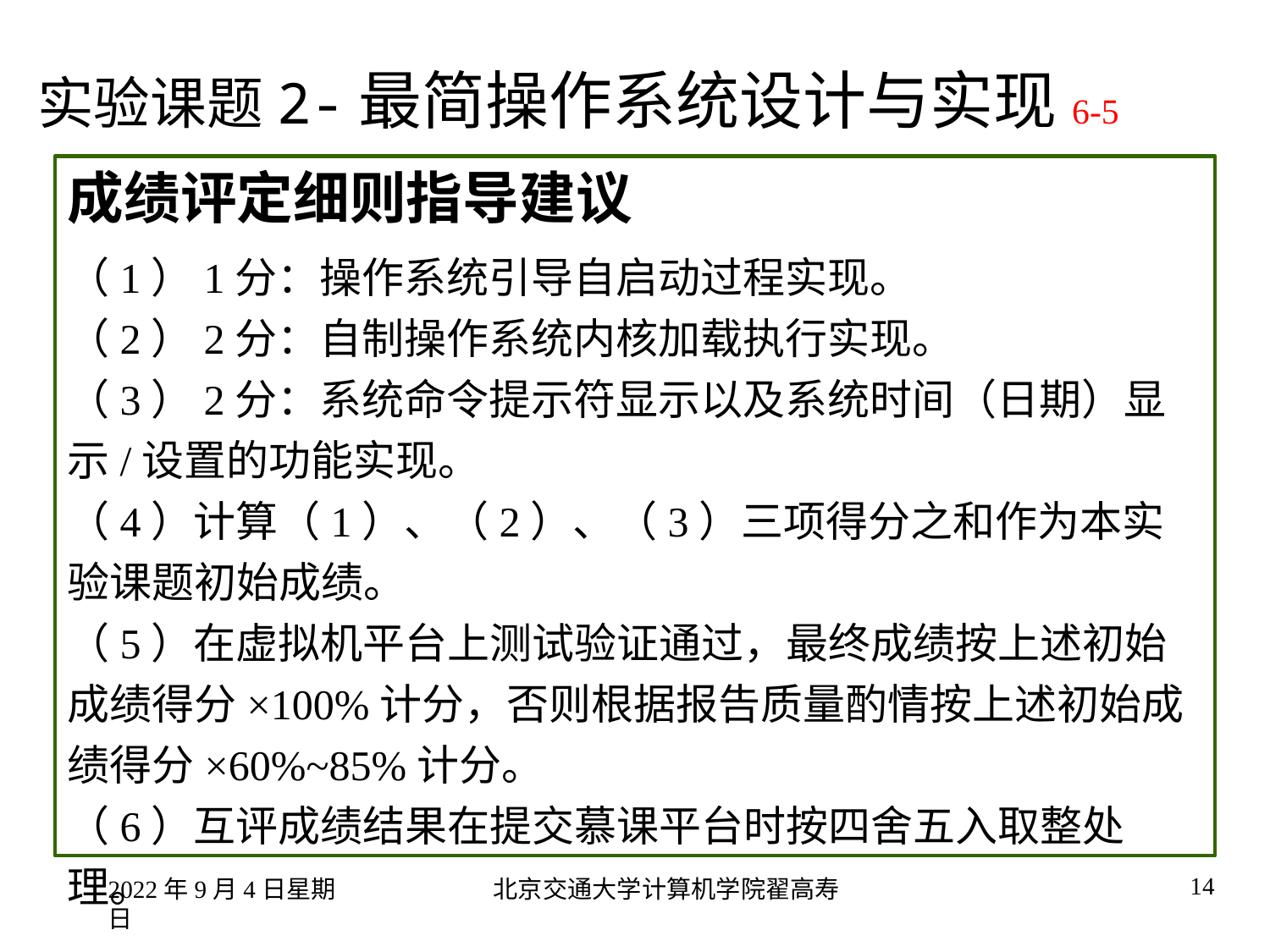

# 实验课题2-最简操作系统设计与实现6-5
成绩评定细则指导建议
（1）1分：操作系统引导自启动过程实现。
（2）2分：自制操作系统内核加载执行实现。
（3）2分：系统命令提示符显示以及系统时间（日期）显示/设置的功能实现。
（4）计算（1）、（2）、（3）三项得分之和作为本实验课题初始成绩。
（5）在虚拟机平台上测试验证通过，最终成绩按上述初始成绩得分×100%计分，否则根据报告质量酌情按上述初始成绩得分×60%~85%计分。
（6）互评成绩结果在提交慕课平台时按四舍五入取整处理。
2022年9月4日星期日
北京交通大学计算机学院翟高寿
14